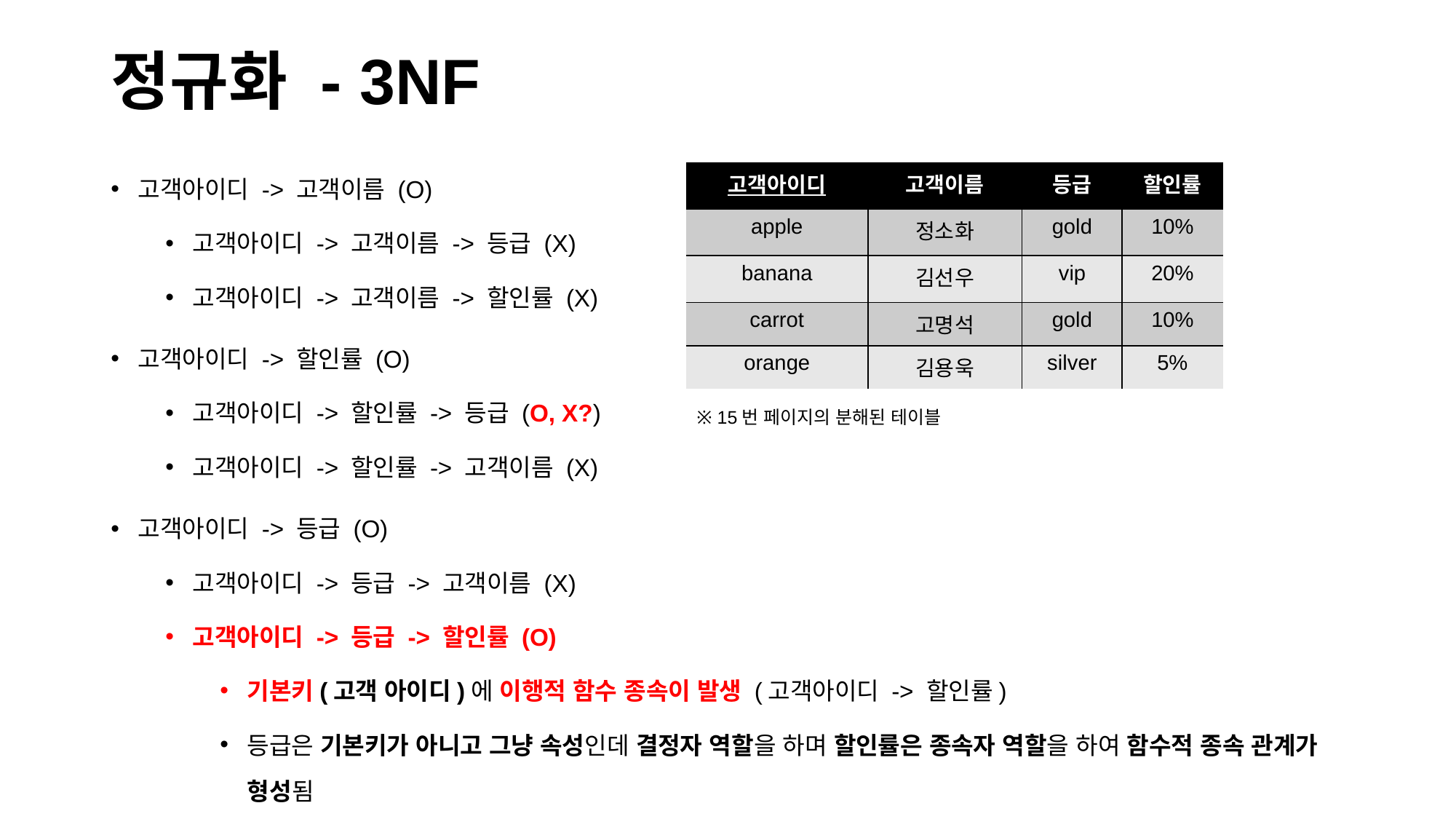

# 정규화 - 3NF
고객아이디 -> 고객이름 (O)
고객아이디 -> 고객이름 -> 등급 (X)
고객아이디 -> 고객이름 -> 할인률 (X)
고객아이디 -> 할인률 (O)
고객아이디 -> 할인률 -> 등급 (O, X?)
고객아이디 -> 할인률 -> 고객이름 (X)
고객아이디 -> 등급 (O)
고객아이디 -> 등급 -> 고객이름 (X)
고객아이디 -> 등급 -> 할인률 (O)
기본키(고객 아이디)에 이행적 함수 종속이 발생 (고객아이디 -> 할인률)
등급은 기본키가 아니고 그냥 속성인데 결정자 역할을 하며 할인률은 종속자 역할을 하여 함수적 종속 관계가 형성됨
| 고객아이디 | 고객이름 | 등급 | 할인률 |
| --- | --- | --- | --- |
| apple | 정소화 | gold | 10% |
| banana | 김선우 | vip | 20% |
| carrot | 고명석 | gold | 10% |
| orange | 김용욱 | silver | 5% |
※ 15번 페이지의 분해된 테이블